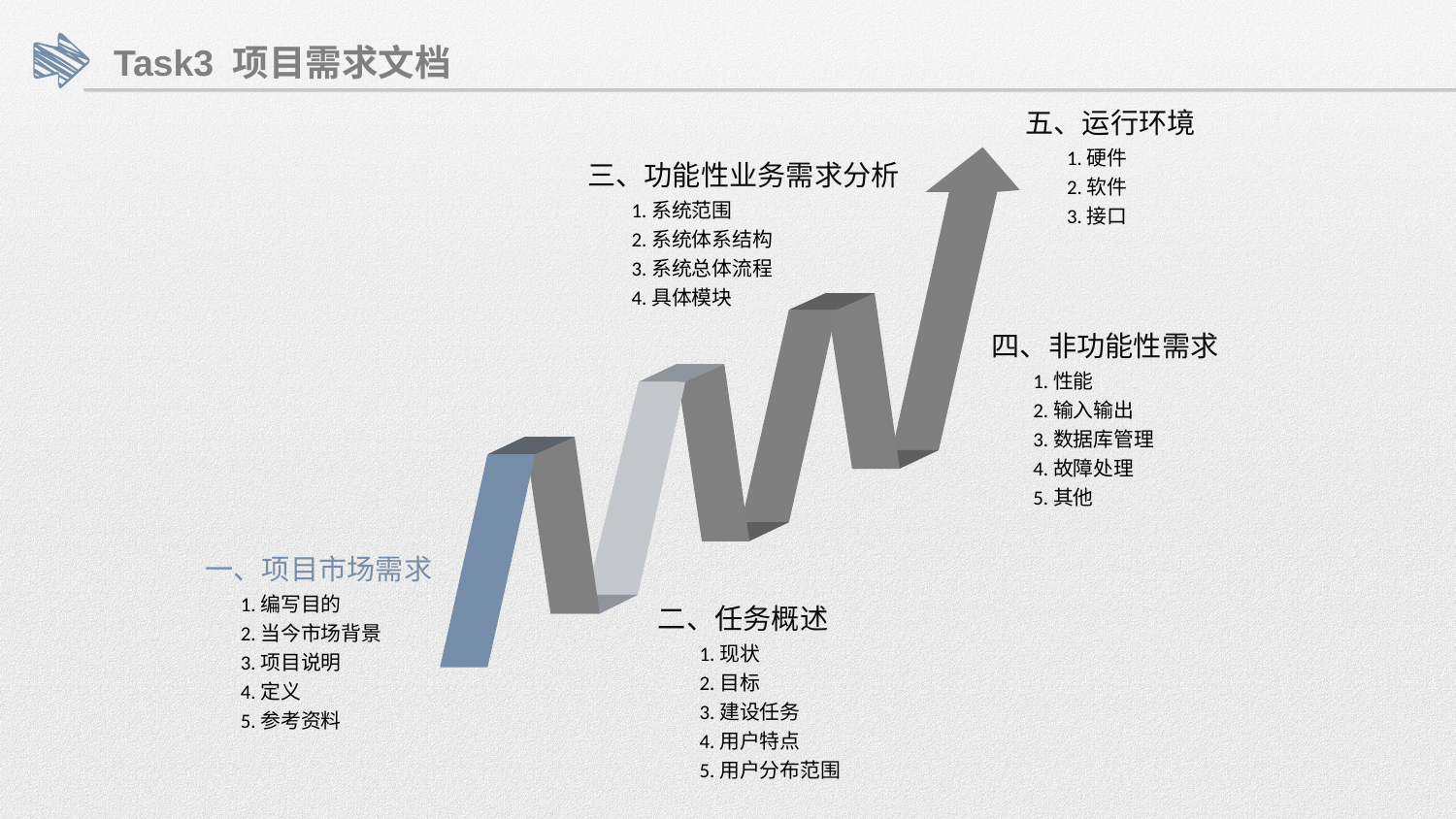

Task3 项目需求文档
五、运行环境
         1.硬件
         2.软件
         3.接口

三、功能性业务需求分析
               1.系统范围
               2.系统体系结构
               3.系统总体流程
               4.具体模块
四、非功能性需求
         1.性能
         2.输入输出
         3.数据库管理
         4.故障处理
         5.其他
一、项目市场需求
	1.编写目的
                             	2.当今市场背景
	3.项目说明
	4.定义
	5.参考资料
二、任务概述
         1.现状
         2.目标
         3.建设任务
         4.用户特点
         5.用户分布范围